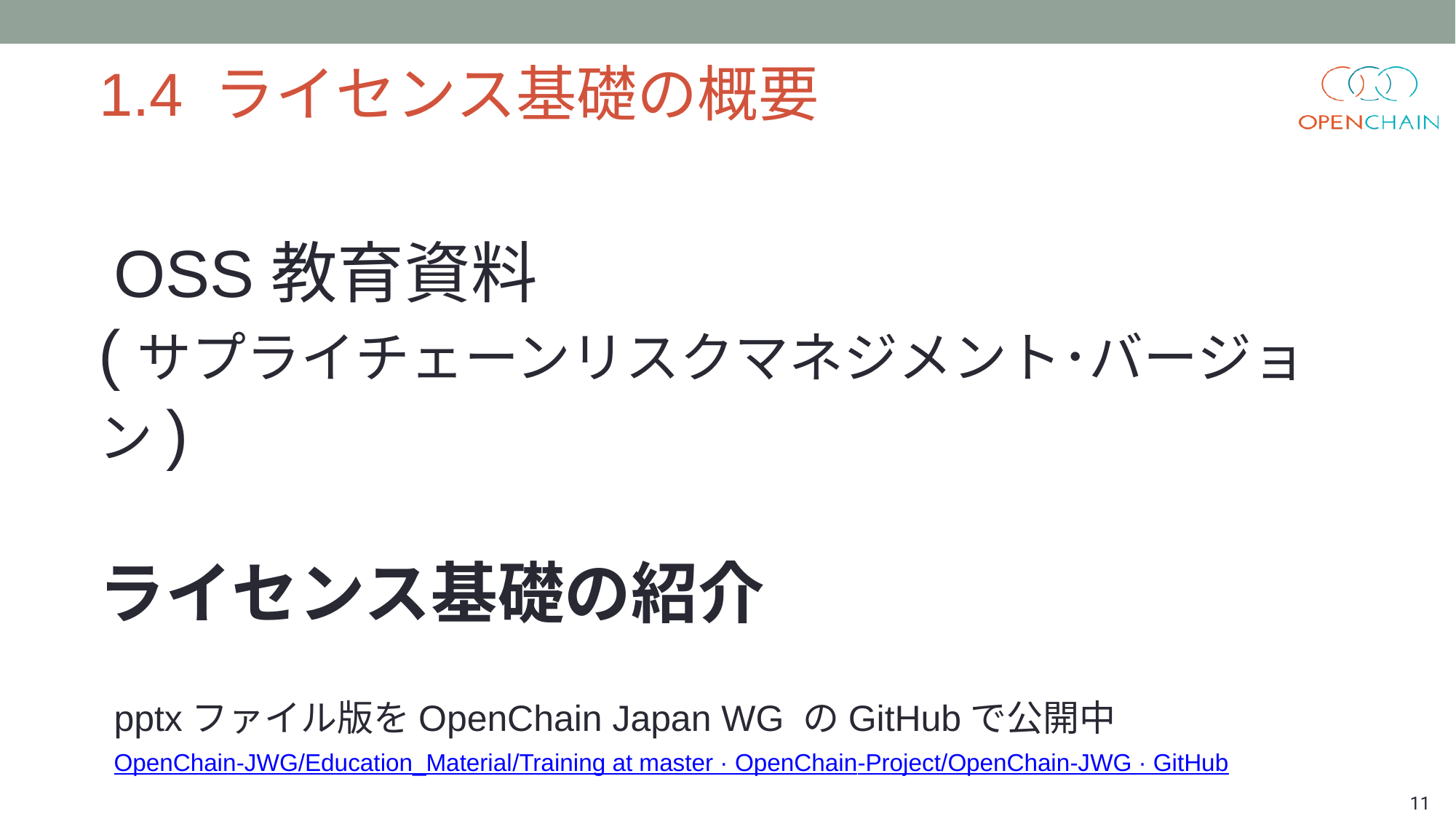

1.4 ライセンス基礎の概要
 OSS教育資料
(サプライチェーンリスクマネジメント･バージョン)

ライセンス基礎の紹介
pptxファイル版をOpenChain Japan WG のGitHubで公開中
OpenChain-JWG/Education_Material/Training at master · OpenChain-Project/OpenChain-JWG · GitHub
11